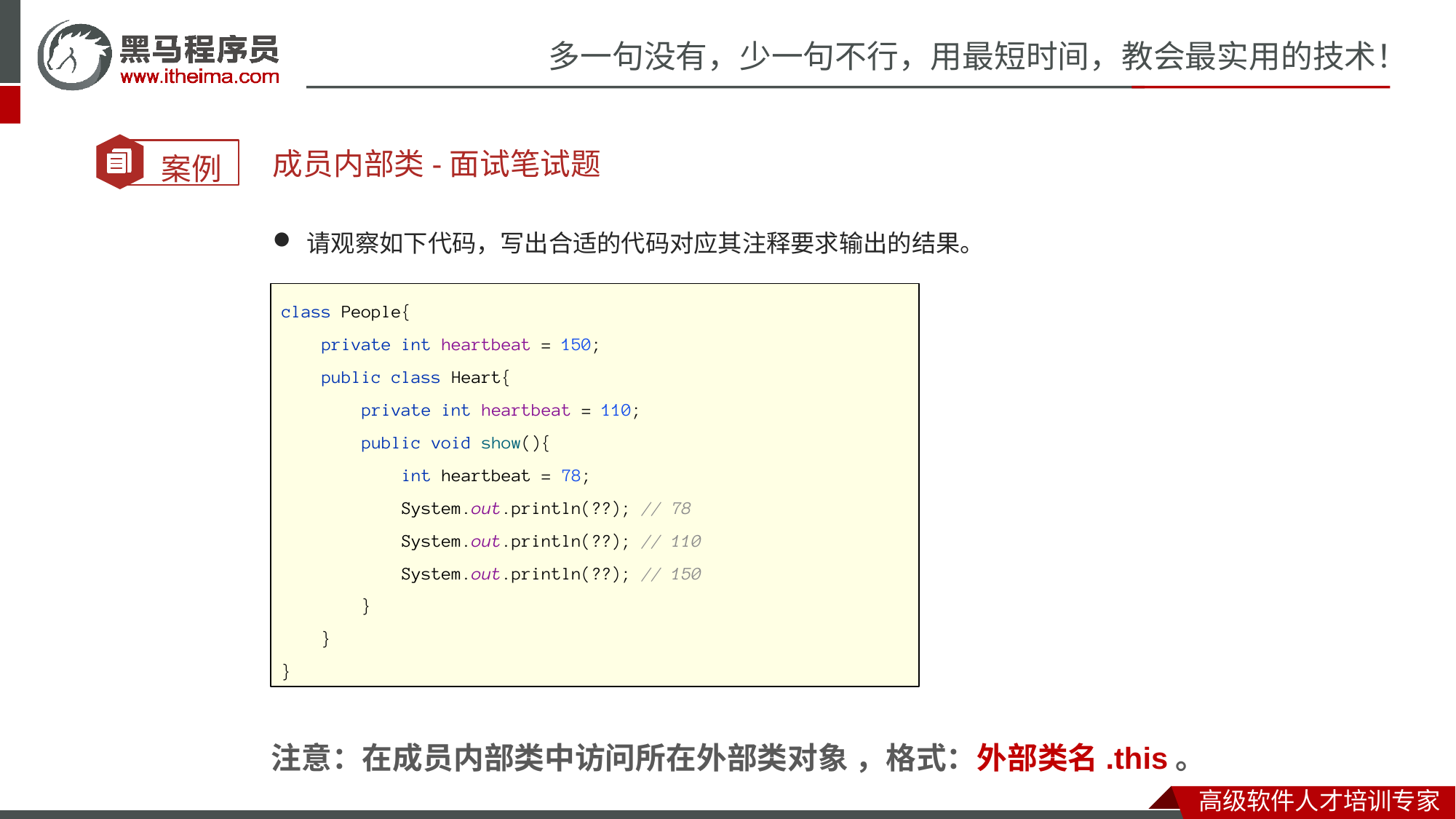

成员内部类-面试笔试题
请观察如下代码，写出合适的代码对应其注释要求输出的结果。
class People{
    private int heartbeat = 150;
    public class Heart{
        private int heartbeat = 110;
        public void show(){
            int heartbeat = 78;
            System.out.println(??); // 78
            System.out.println(??); // 110
            System.out.println(??); // 150
        }
    }
}
注意：在成员内部类中访问所在外部类对象 ，格式：外部类名.this。